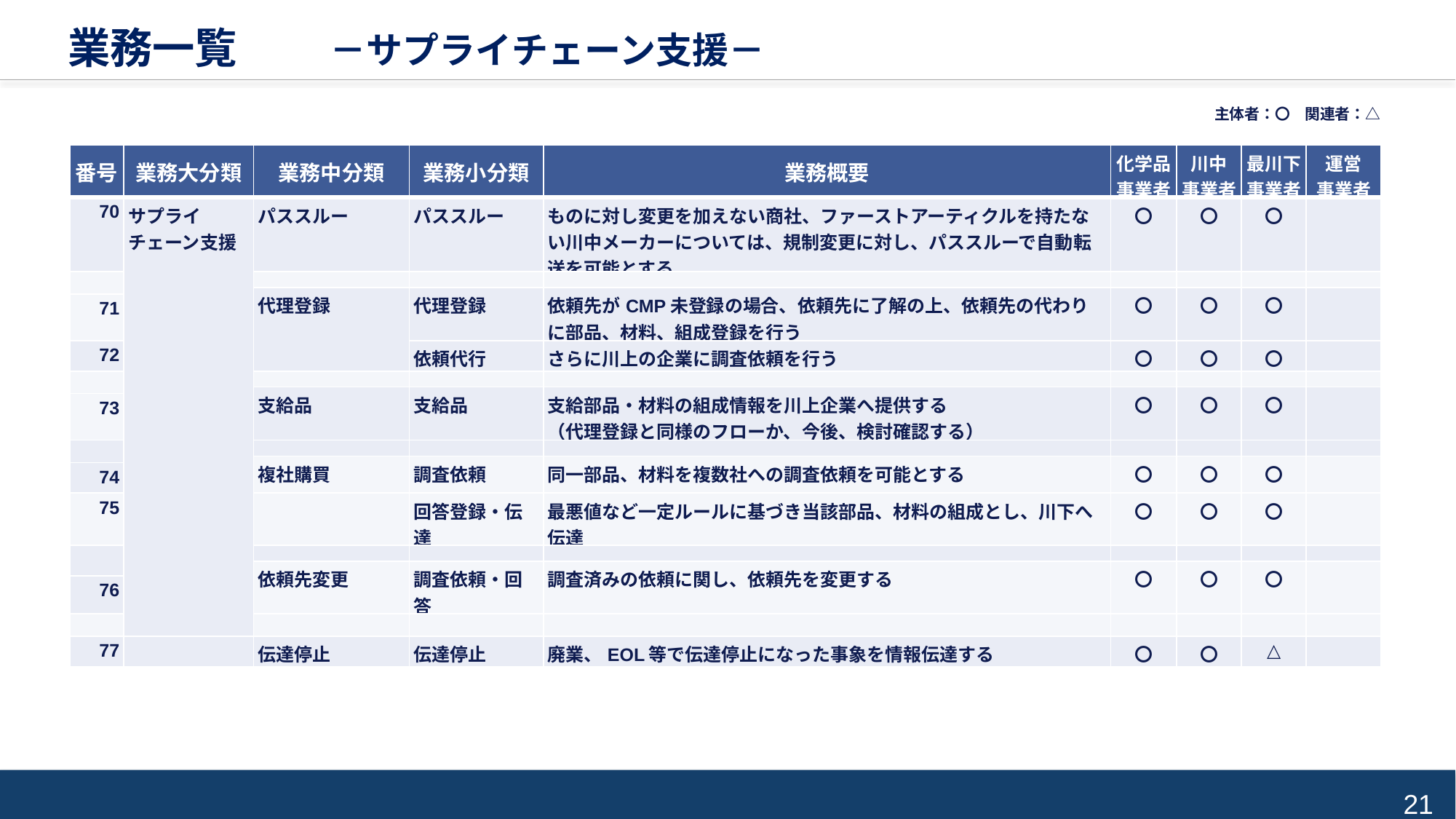

業務一覧　　 －サプライチェーン支援－
主体者：〇　関連者：△
| 番号 | 業務大分類 | 業務中分類 | 業務小分類 | 業務概要 | 化学品 事業者 | 川中 事業者 | 最川下 事業者 | 運営 事業者 |
| --- | --- | --- | --- | --- | --- | --- | --- | --- |
| 70 | サプライチェーン支援 | パススルー | パススルー | ものに対し変更を加えない商社、ファーストアーティクルを持たない川中メーカーについては、規制変更に対し、パススルーで自動転送を可能とする | 〇 | 〇 | 〇 |  |
|  |  |  |  |  |  |  |  |  |
|  |  | 代理登録 | 代理登録 | 依頼先がCMP未登録の場合、依頼先に了解の上、依頼先の代わりに部品、材料、組成登録を行う | 〇 | 〇 | 〇 |  |
| 71 |  | 代理登録 | 代理登録 | 依頼先がCMP未登録の場合、依頼先に了解の上、依頼先の代わりに部品、材料、組成登録を行う | 〇 | 〇 | 〇 |  |
| 72 |  |  | 依頼代行 | さらに川上の企業に調査依頼を行う | 〇 | 〇 | 〇 |  |
|  |  |  |  |  |  |  |  |  |
|  |  | 支給品 | 支給品 | 支給部品・材料の組成情報を川上企業へ提供する （代理登録と同様のフローか、今後、検討確認する） | 〇 | 〇 | 〇 |  |
| 73 |  | 支給品 | 支給品 | 支給部品・材料の組成情報を川上企業へ提供する （代理登録と同じフロー？） | 〇 | 〇 | 〇 |  |
|  |  |  |  |  |  |  |  |  |
|  |  | 複社購買 | 調査依頼 | 同一部品、材料を複数社への調査依頼を可能とする | 〇 | 〇 | 〇 |  |
| 74 |  | 複社購買 | 調査依頼 | 同一部品、材料を複数社への調査依頼を可能とする | 〇 | 〇 | 〇 |  |
| 75 |  |  | 回答登録・伝達 | 最悪値など一定ルールに基づき当該部品、材料の組成とし、川下へ伝達 | 〇 | 〇 | 〇 |  |
|  |  |  |  |  |  |  |  |  |
|  |  | 依頼先変更 | 調査依頼・回答 | 調査済みの依頼に関し、依頼先を変更する | 〇 | 〇 | 〇 |  |
| 76 |  | 依頼先変更 | 調査依頼・回答 | 調査済みの依頼に関し、依頼先を変更する | 〇 | 〇 | 〇 |  |
|  |  |  |  |  |  |  |  |  |
| 77 |  | 伝達停止 | 伝達停止 | 廃業、EOL等で伝達停止になった事象を情報伝達する | 〇 | 〇 | △ |  |